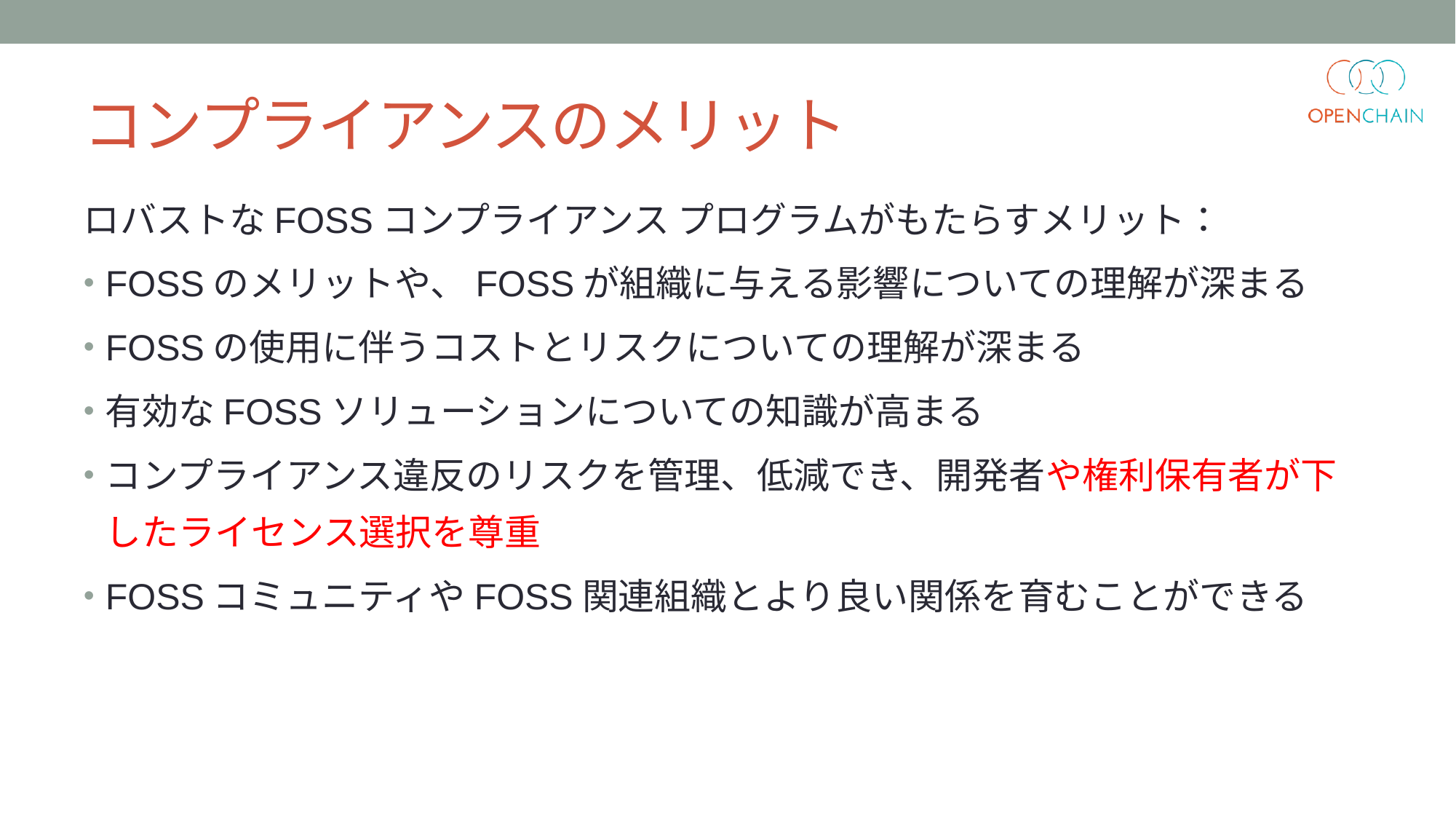

# コンプライアンスのメリット
ロバストなFOSSコンプライアンス プログラムがもたらすメリット：
FOSSのメリットや、FOSSが組織に与える影響についての理解が深まる
FOSSの使用に伴うコストとリスクについての理解が深まる
有効なFOSSソリューションについての知識が高まる
コンプライアンス違反のリスクを管理、低減でき、開発者や権利保有者が下したライセンス選択を尊重
FOSSコミュニティやFOSS関連組織とより良い関係を育むことができる